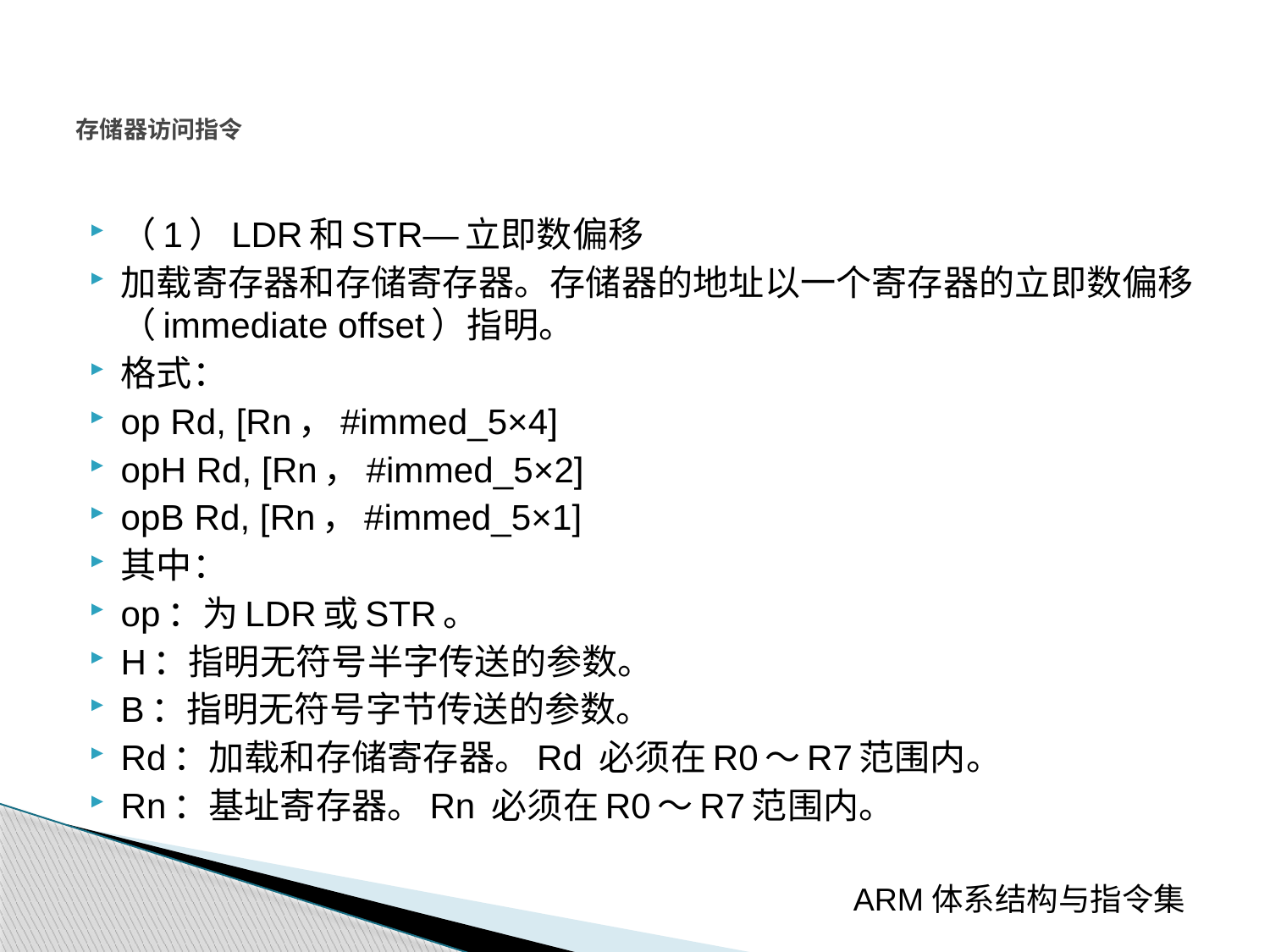

# 存储器访问指令
（1）LDR和STR—立即数偏移
加载寄存器和存储寄存器。存储器的地址以一个寄存器的立即数偏移（immediate offset）指明。
格式：
op Rd, [Rn，#immed_5×4]
opH Rd, [Rn，#immed_5×2]
opB Rd, [Rn，#immed_5×1]
其中：
op：为LDR或STR。
H：指明无符号半字传送的参数。
B：指明无符号字节传送的参数。
Rd：加载和存储寄存器。Rd 必须在R0～R7范围内。
Rn：基址寄存器。Rn 必须在R0～R7范围内。

            ARM体系结构与指令集